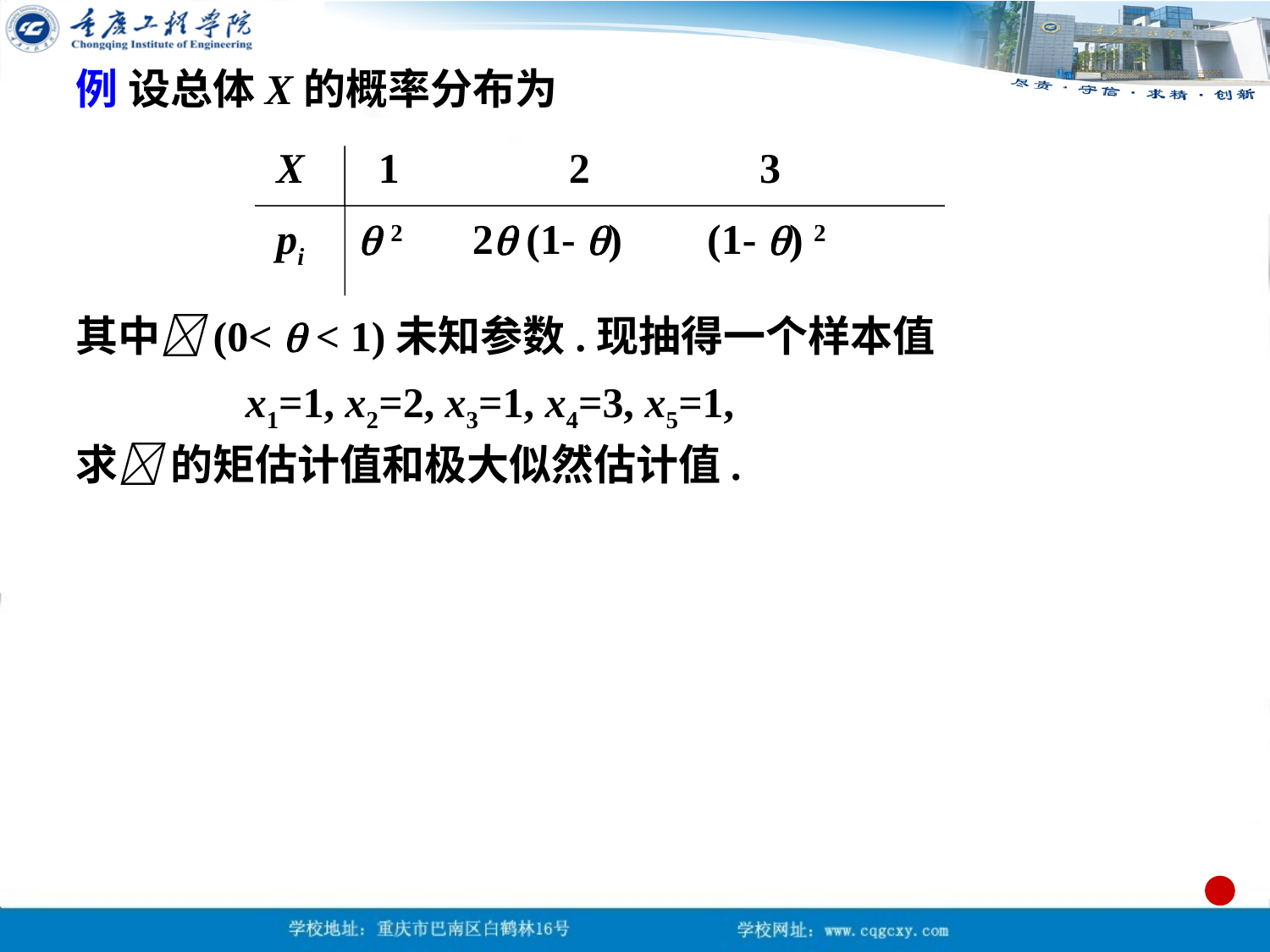

例 设总体X的概率分布为

其中θ(0< θ < 1)未知参数.现抽得一个样本值
                x1=1, x2=2, x3=1, x4=3, x5=1,
求θ 的矩估计值和极大似然估计值.
X       1                2                3

pi        θ 2       2θ (1- θ)        (1- θ) 2